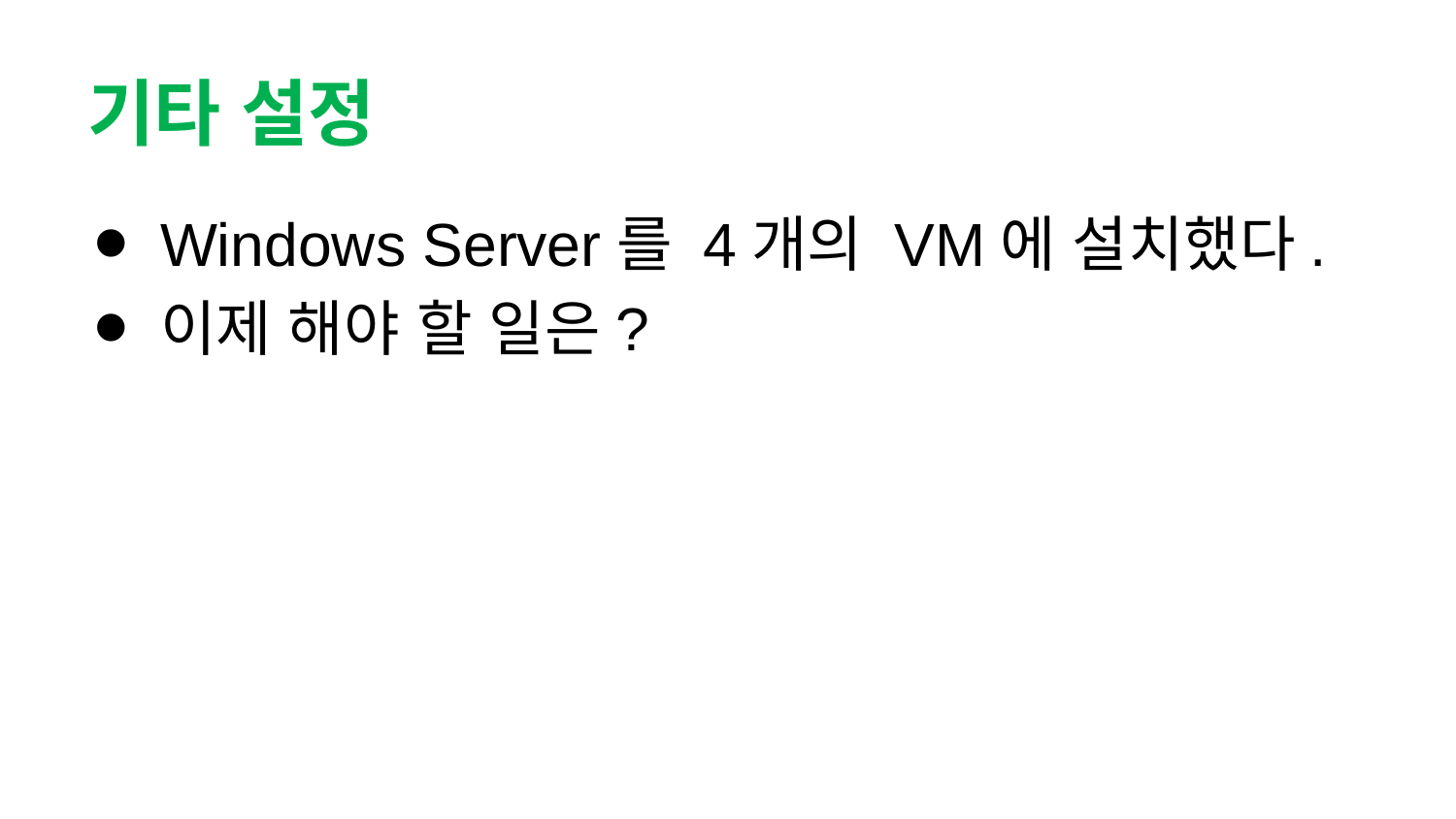

# 기타 설정
Windows Server를 4개의 VM에 설치했다.
이제 해야 할 일은?